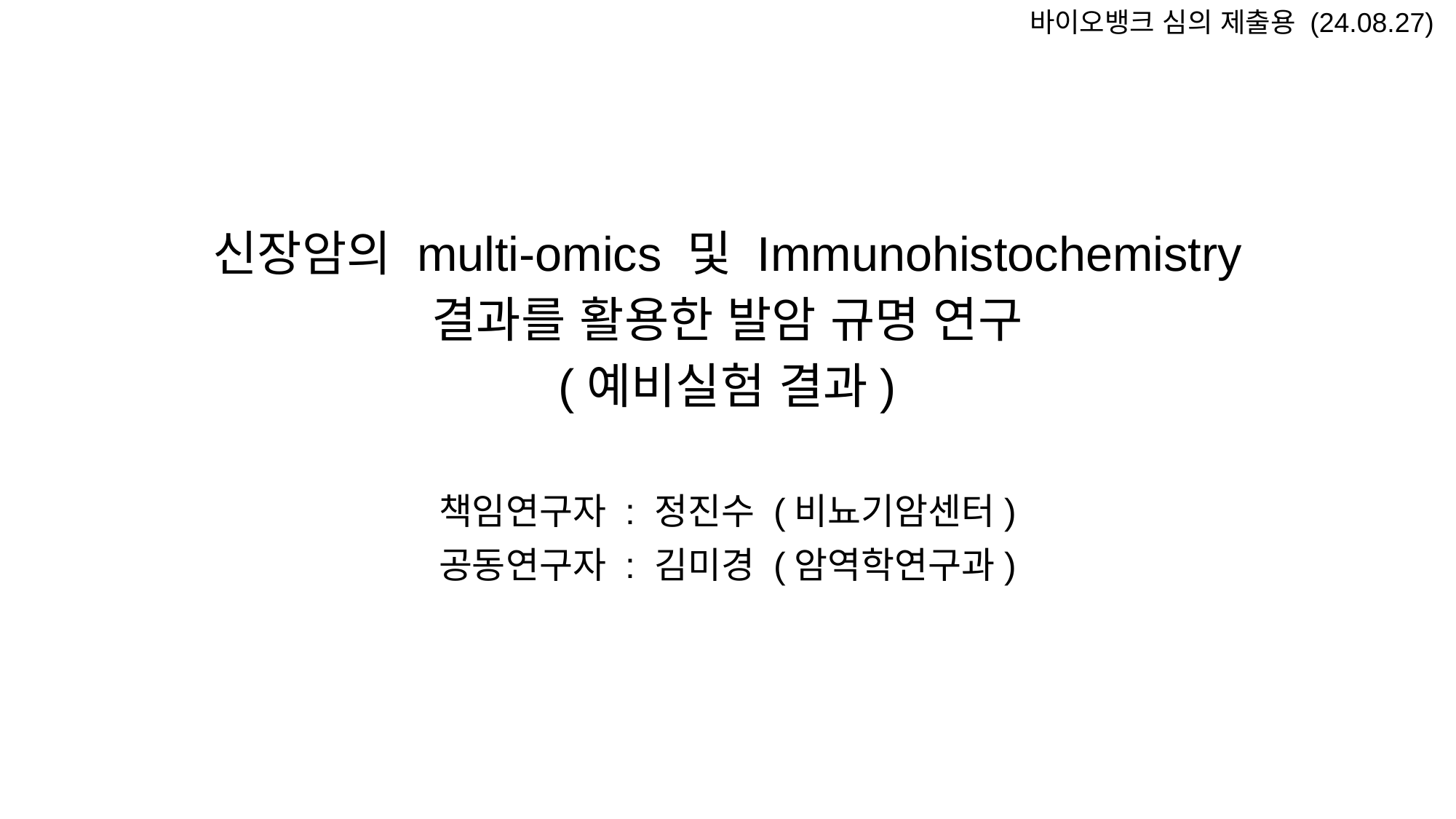

바이오뱅크 심의 제출용 (24.08.27)
# 신장암의 multi-omics 및 Immunohistochemistry 결과를 활용한 발암 규명 연구 (예비실험 결과)
책임연구자 : 정진수 (비뇨기암센터)
공동연구자 : 김미경 (암역학연구과)